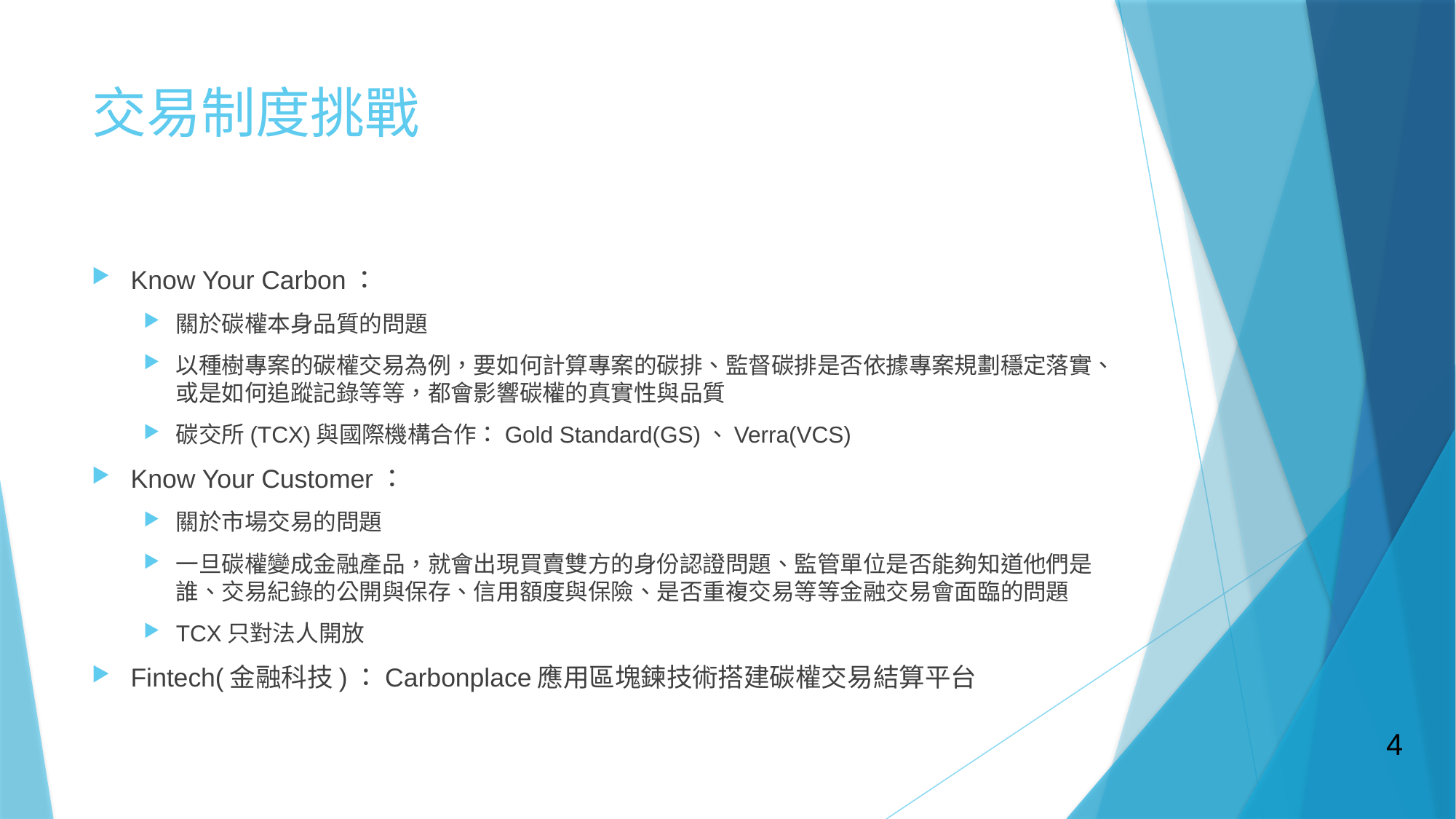

# 交易制度挑戰
Know Your Carbon：
關於碳權本身品質的問題
以種樹專案的碳權交易為例，要如何計算專案的碳排、監督碳排是否依據專案規劃穩定落實、或是如何追蹤記錄等等，都會影響碳權的真實性與品質
碳交所(TCX)與國際機構合作：Gold Standard(GS)、Verra(VCS)
Know Your Customer：
關於市場交易的問題
一旦碳權變成金融產品，就會出現買賣雙方的身份認證問題、監管單位是否能夠知道他們是誰、交易紀錄的公開與保存、信用額度與保險、是否重複交易等等金融交易會面臨的問題
TCX只對法人開放
Fintech(金融科技)：Carbonplace應用區塊鍊技術搭建碳權交易結算平台
4